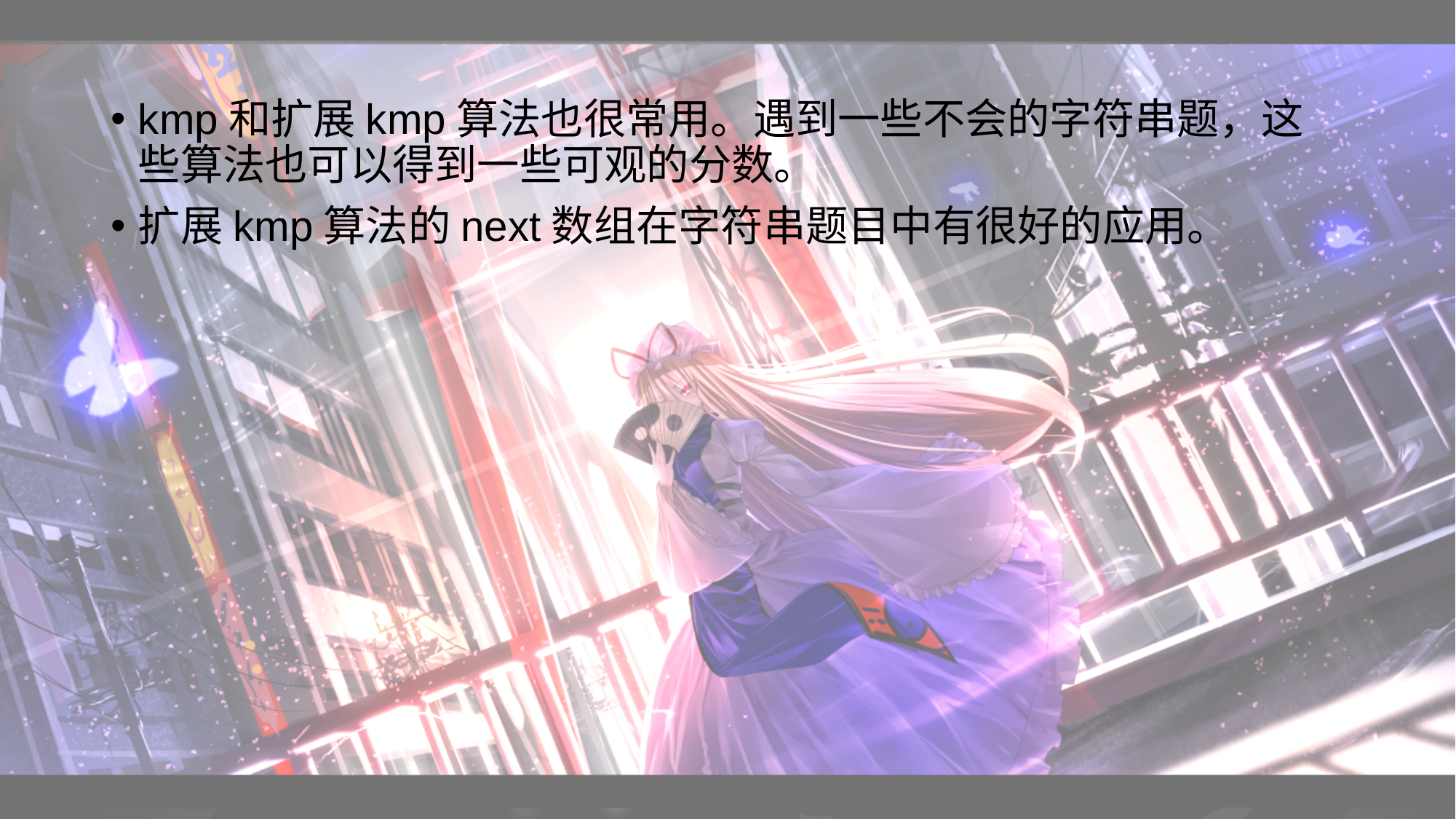

kmp和扩展kmp算法也很常用。遇到一些不会的字符串题，这些算法也可以得到一些可观的分数。
扩展kmp算法的next数组在字符串题目中有很好的应用。